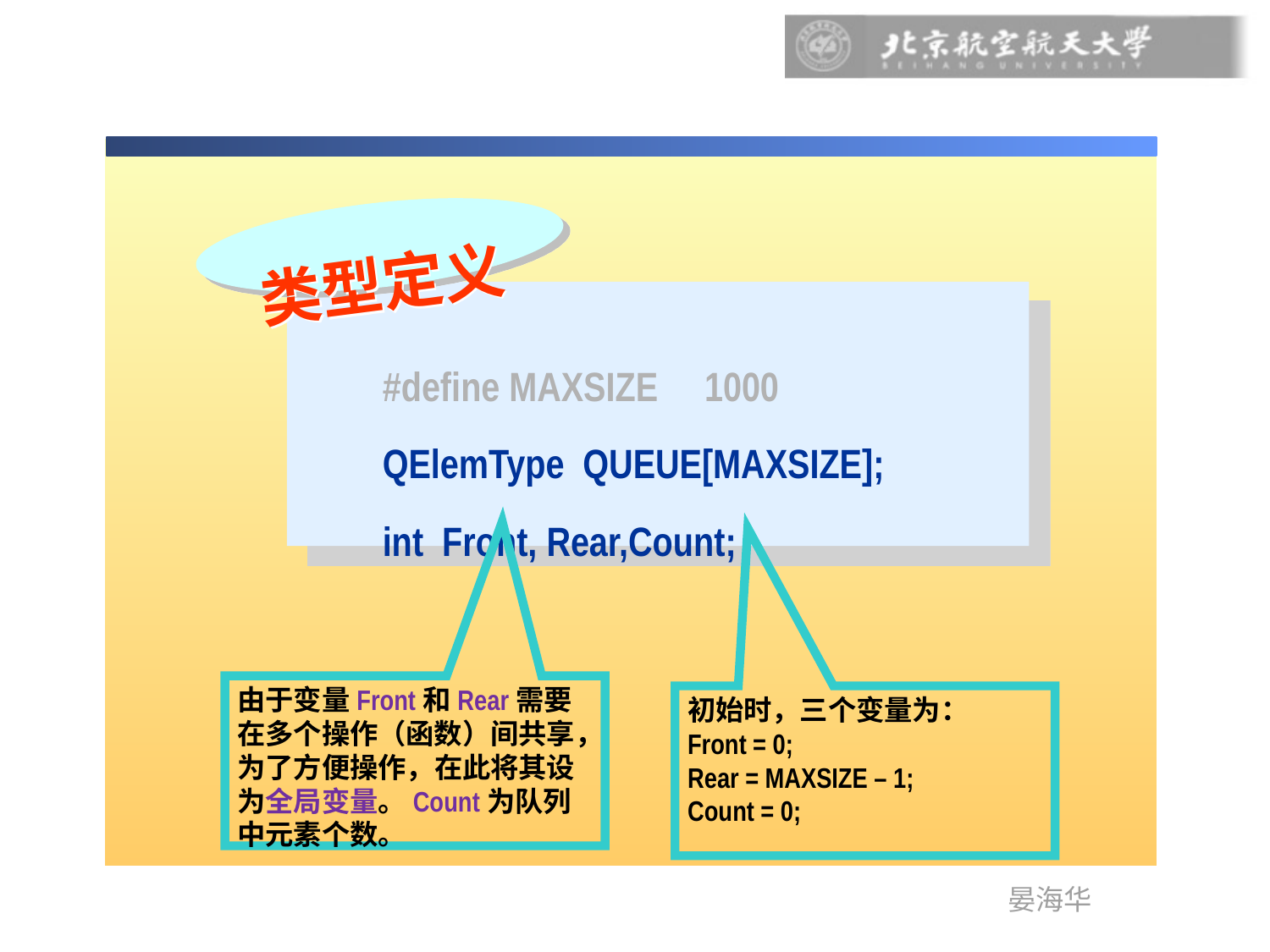

类型定义

#define MAXSIZE     1000
QElemType  QUEUE[MAXSIZE];
int  Front, Rear,Count;
由于变量Front和Rear需要在多个操作（函数）间共享，为了方便操作，在此将其设为全局变量。Count为队列中元素个数。
初始时，三个变量为：
Front = 0;
Rear = MAXSIZE – 1;
Count = 0;